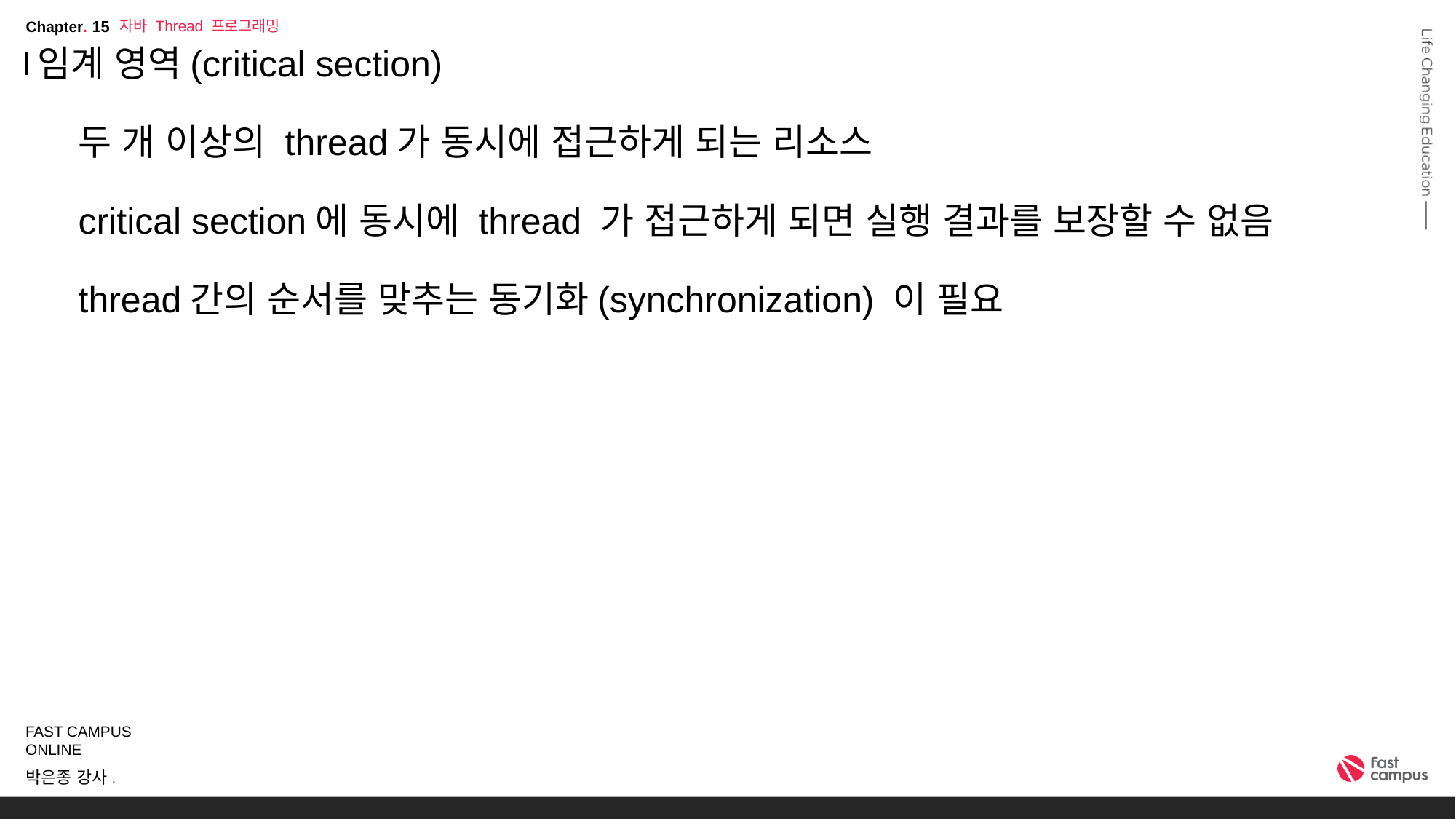

자바 Thread 프로그래밍
15
# 임계 영역(critical section) 두 개 이상의 thread가 동시에 접근하게 되는 리소스 critical section에 동시에 thread 가 접근하게 되면 실행 결과를 보장할 수 없음 thread간의 순서를 맞추는 동기화(synchronization) 이 필요